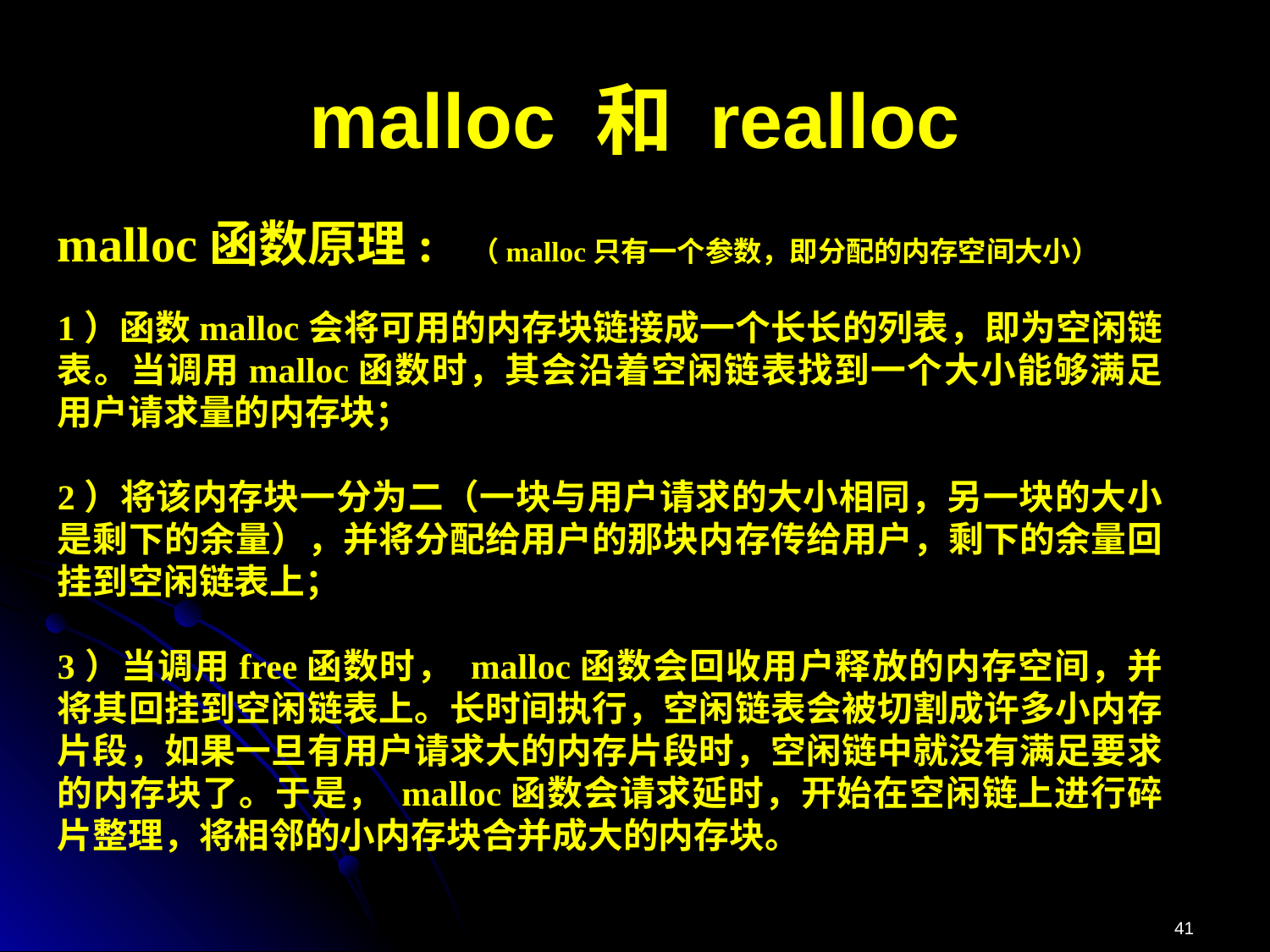

# malloc 和 realloc
malloc函数原理:  （malloc只有一个参数，即分配的内存空间大小）

1）函数malloc会将可用的内存块链接成一个长长的列表，即为空闲链表。当调用malloc函数时，其会沿着空闲链表找到一个大小能够满足用户请求量的内存块；

2）将该内存块一分为二（一块与用户请求的大小相同，另一块的大小是剩下的余量），并将分配给用户的那块内存传给用户，剩下的余量回挂到空闲链表上；

3）当调用free函数时， malloc函数会回收用户释放的内存空间，并将其回挂到空闲链表上。长时间执行，空闲链表会被切割成许多小内存片段，如果一旦有用户请求大的内存片段时，空闲链中就没有满足要求的内存块了。于是， malloc函数会请求延时，开始在空闲链上进行碎片整理，将相邻的小内存块合并成大的内存块。

41